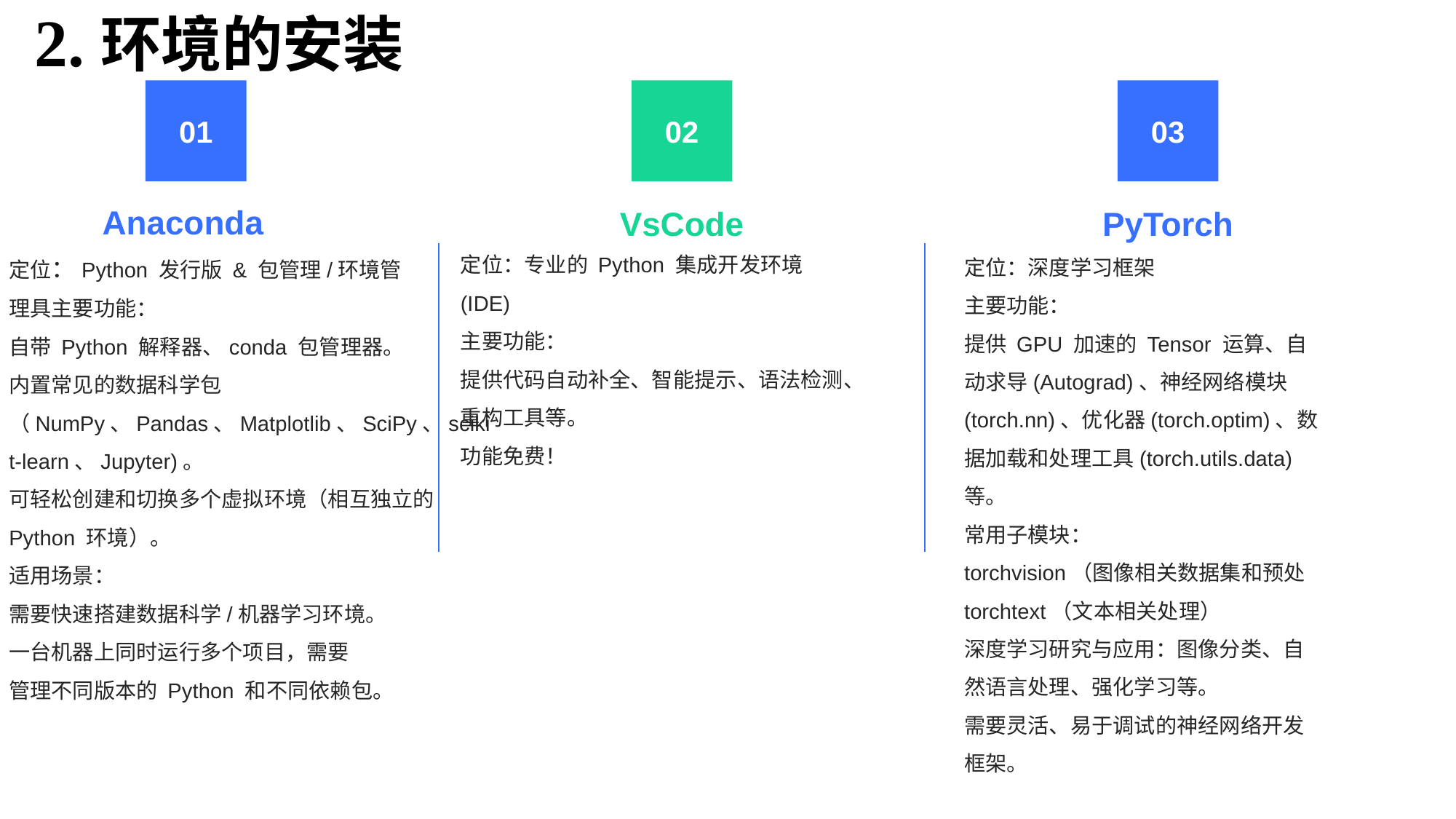

# 2.环境的安装
01
02
03
 Anaconda
VsCode
PyTorch
定位：Python 发行版 & 包管理/环境管
理具主要功能：
自带 Python 解释器、conda 包管理器。
内置常见的数据科学包（NumPy、Pandas、Matplotlib、SciPy、scikit-learn、Jupyter)。
可轻松创建和切换多个虚拟环境（相互独立的 Python 环境）。
适用场景：
需要快速搭建数据科学/机器学习环境。
一台机器上同时运行多个项目，需要
管理不同版本的 Python 和不同依赖包。
定位：专业的 Python 集成开发环境 (IDE)
主要功能：
提供代码自动补全、智能提示、语法检测、重构工具等。
功能免费！
定位：深度学习框架
主要功能：
提供 GPU 加速的 Tensor 运算、自动求导(Autograd)、神经网络模块(torch.nn)、优化器(torch.optim)、数据加载和处理工具(torch.utils.data) 等。
常用子模块：
torchvision（图像相关数据集和预处
torchtext（文本相关处理）
深度学习研究与应用：图像分类、自然语言处理、强化学习等。
需要灵活、易于调试的神经网络开发框架。